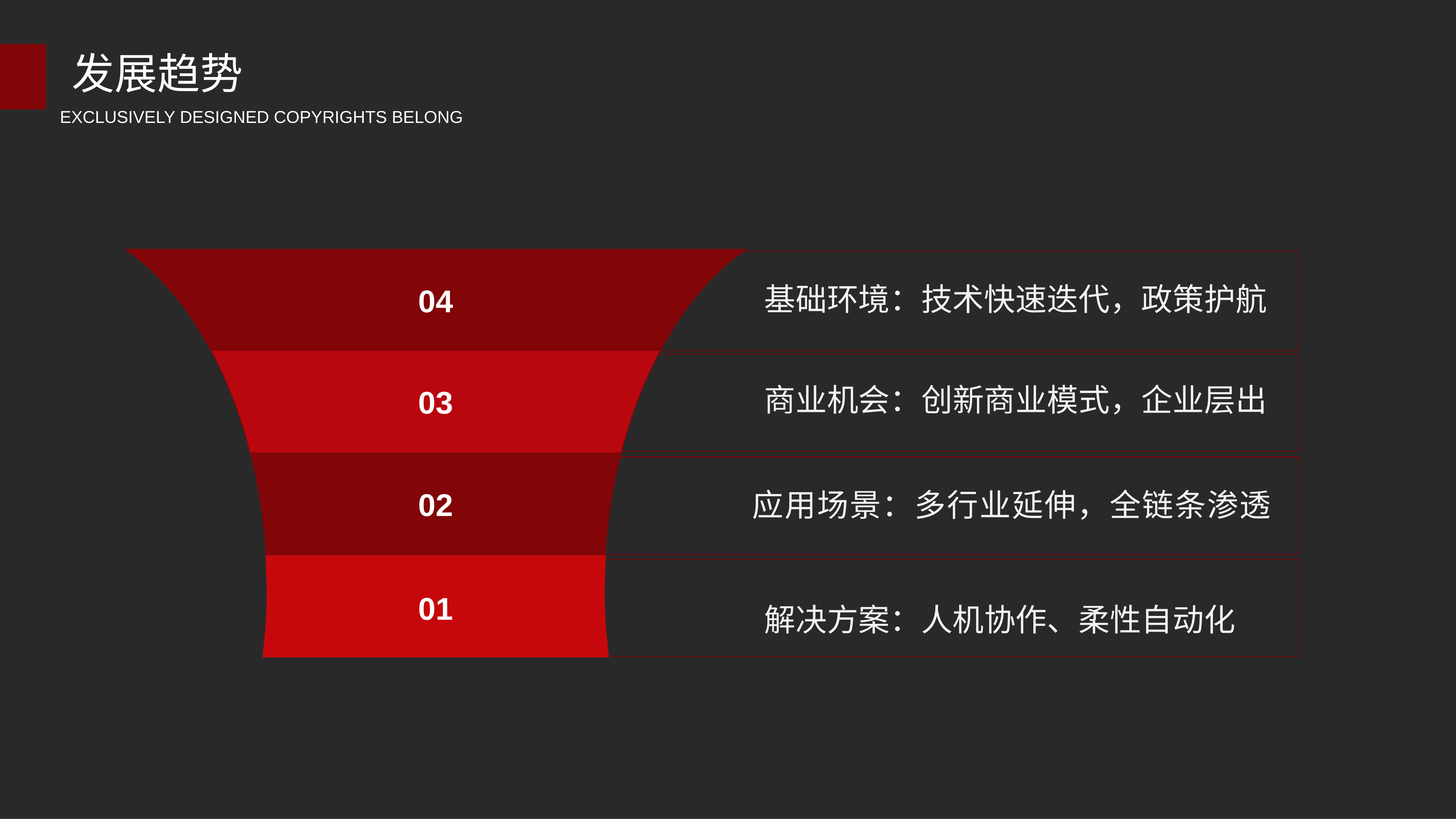

发展趋势
EXCLUSIVELY DESIGNED COPYRIGHTS BELONG

基础环境：技术快速迭代，政策护航

04

商业机会：创新商业模式，企业层出
03

应用场景：多行业延伸，全链条渗透
02

解决方案：人机协作、柔性自动化
01